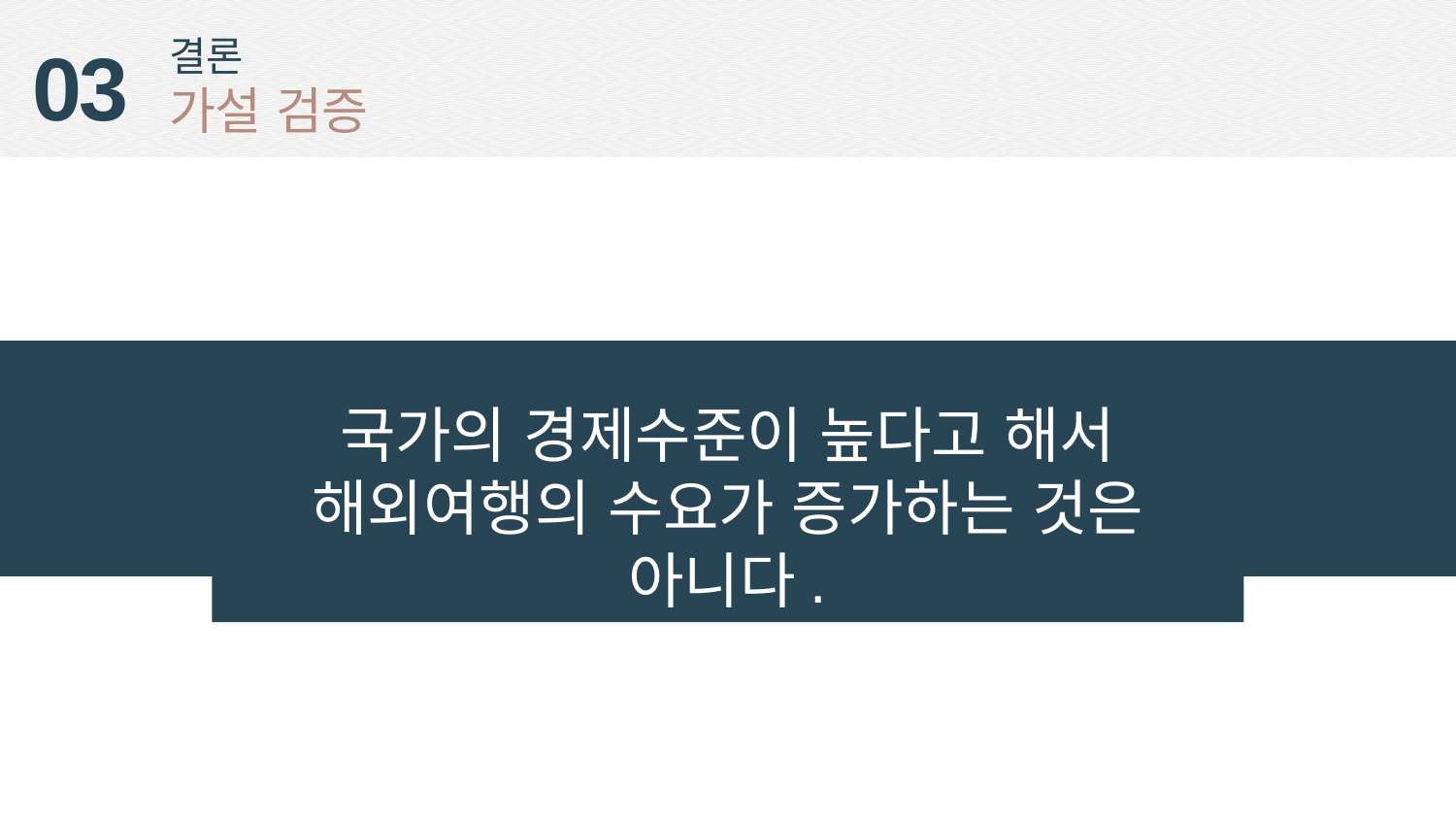

결론
가설 검증
03

국가의 경제수준이 높다고 해서
해외여행의 수요가 증가하는 것은 아니다.
국가의 경제수준이 높을수록
해외여행의 수요와 소비가 증가할 것이다.